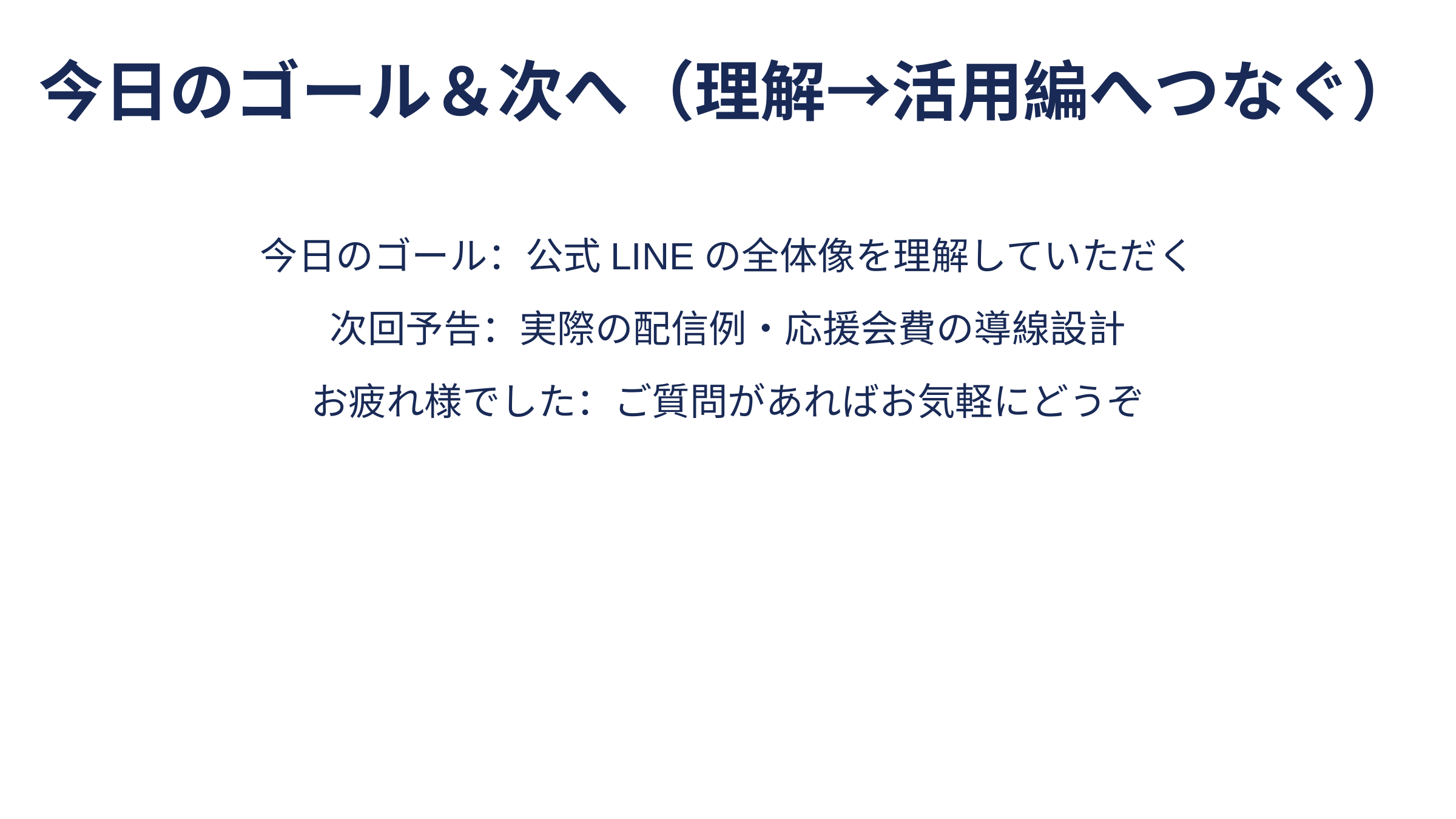

#
今日のゴール＆次へ（理解→活用編へつなぐ）
今日のゴール：公式LINEの全体像を理解していただく

次回予告：実際の配信例・応援会費の導線設計

お疲れ様でした：ご質問があればお気軽にどうぞ